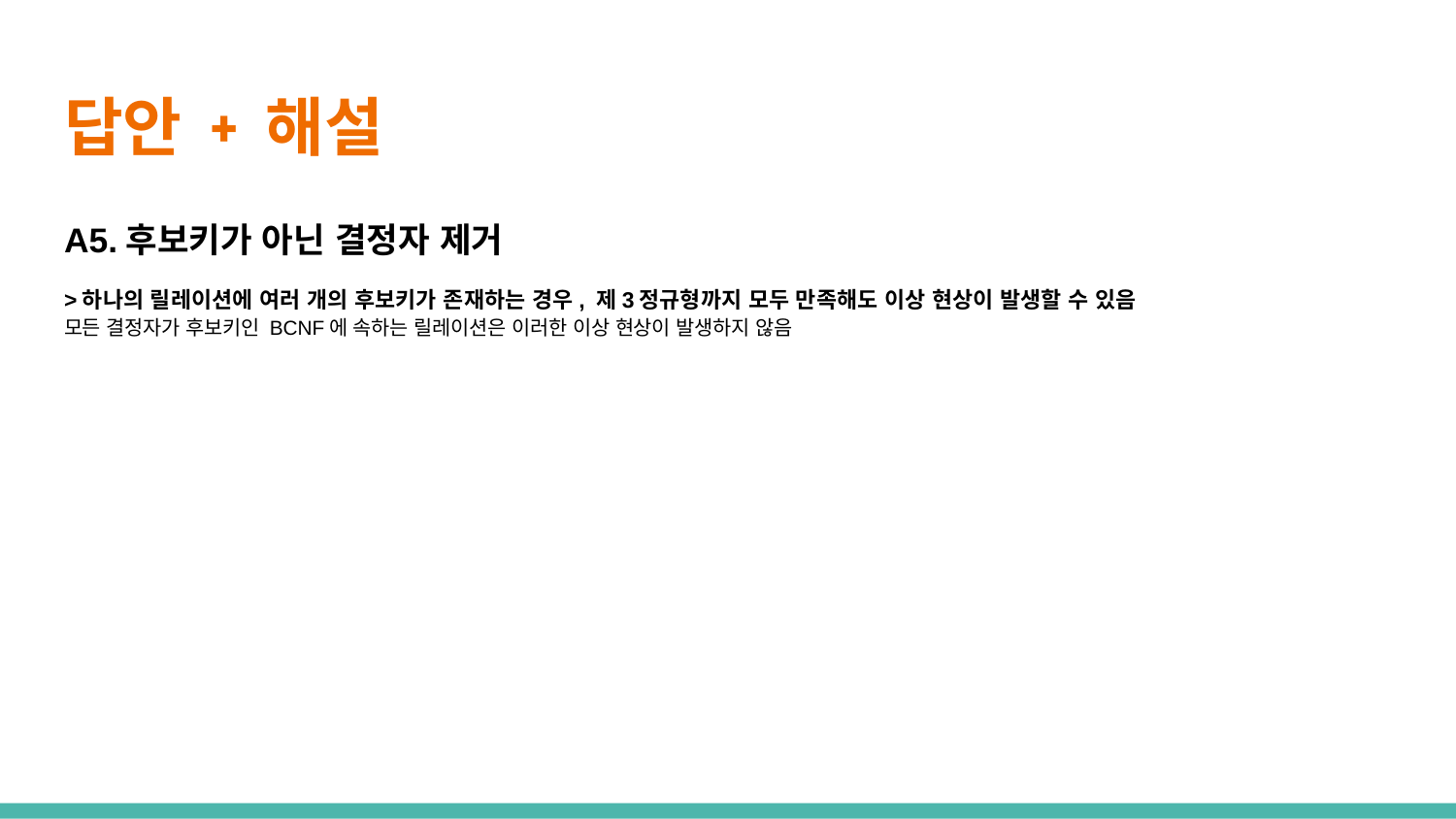

# 답안 + 해설

A5.후보키가 아닌 결정자 제거
>하나의 릴레이션에 여러 개의 후보키가 존재하는 경우, 제3정규형까지 모두 만족해도 이상 현상이 발생할 수 있음
모든 결정자가 후보키인 BCNF에 속하는 릴레이션은 이러한 이상 현상이 발생하지 않음